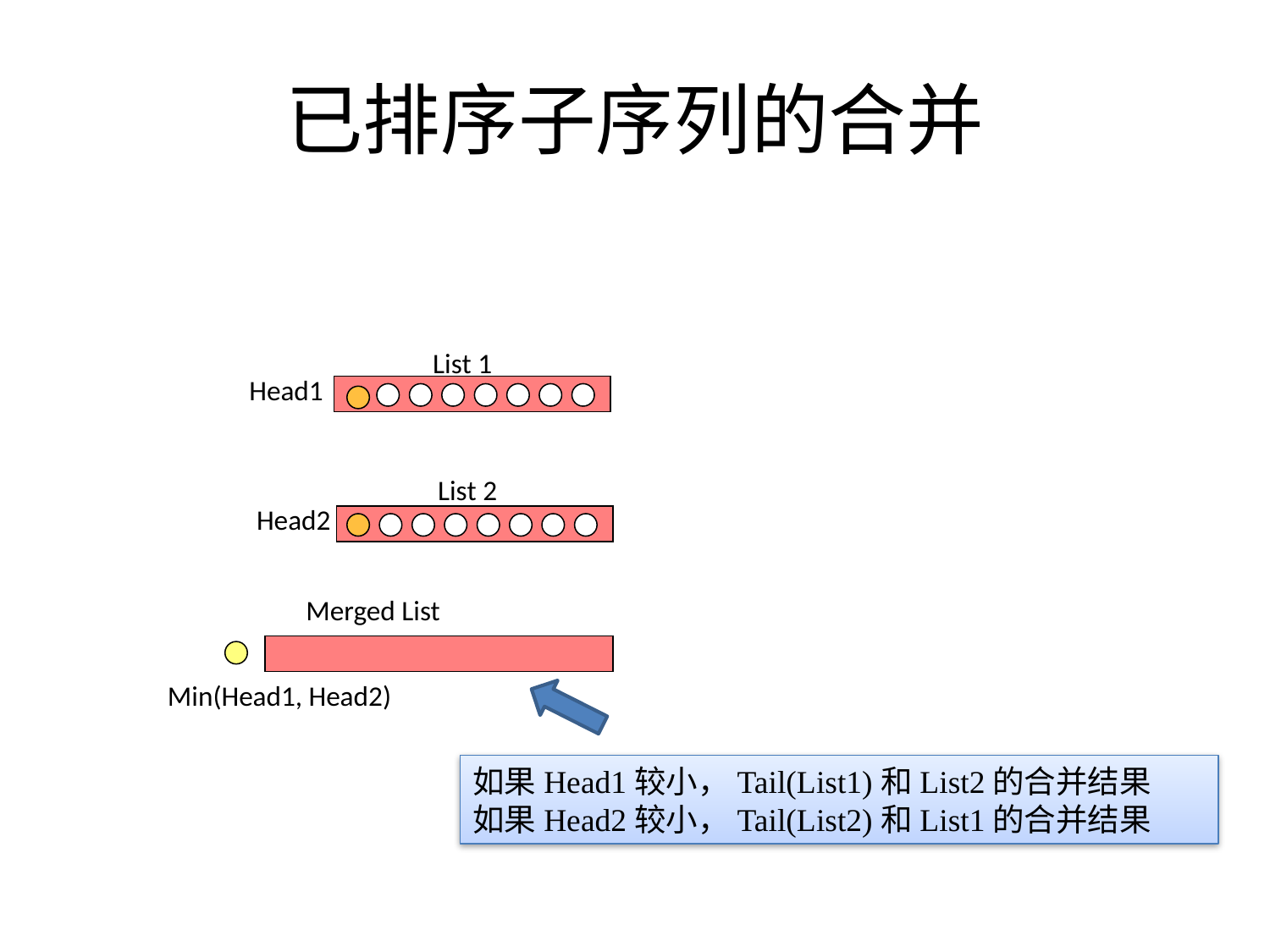

# 已排序子序列的合并
List 1
Head1

List 2
Head2

Merged List

Min(Head1, Head2)

如果Head1较小，Tail(List1)和List2的合并结果
如果Head2较小，Tail(List2)和List1的合并结果